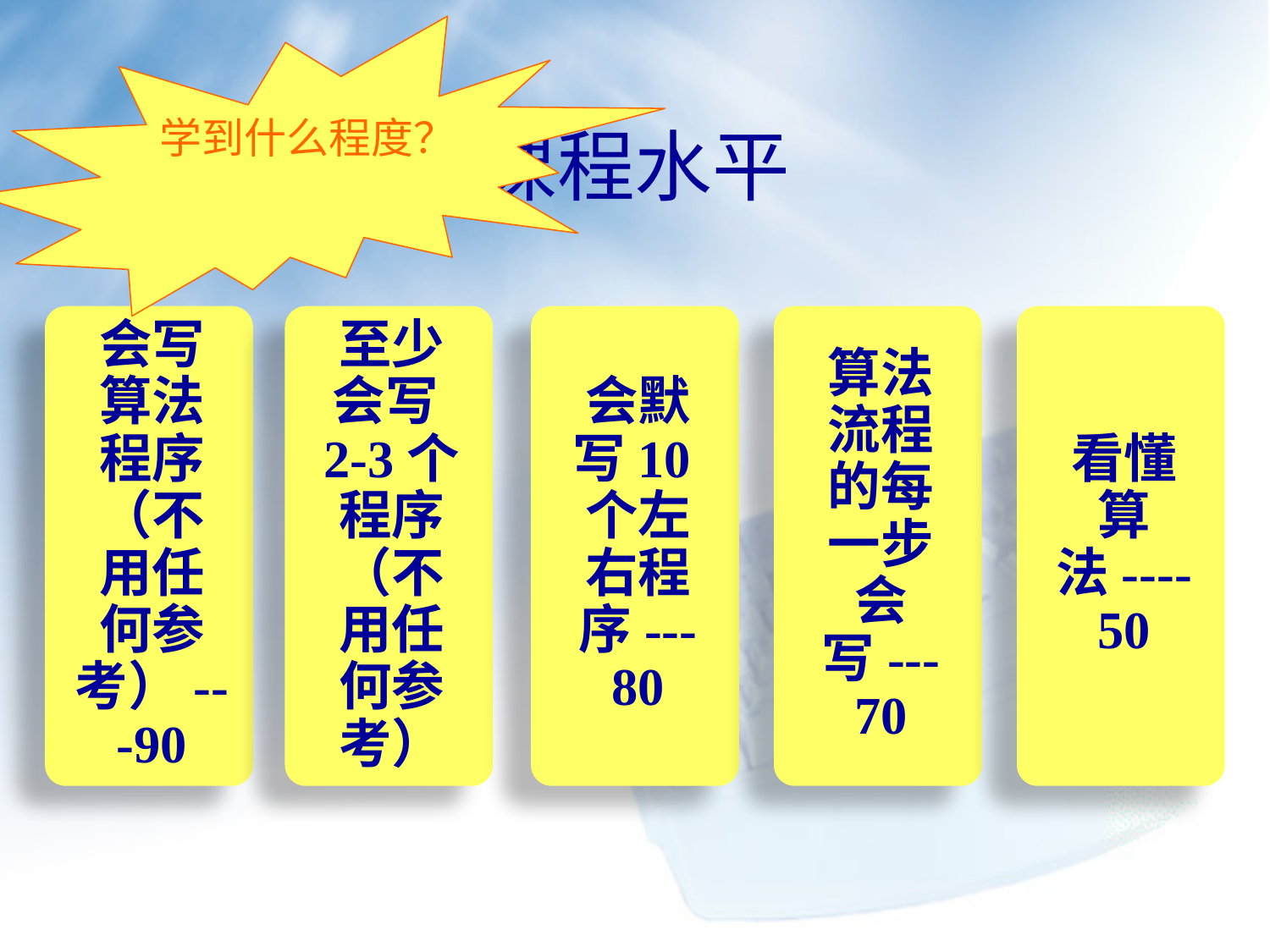

学到什么程度？
# 课程水平
会写算法程序（不用任何参考）---90
至少会写2-3个程序（不用任何参考）
会默写10个左右程序---80
算法流程的每一步会写---70
看懂算法----50